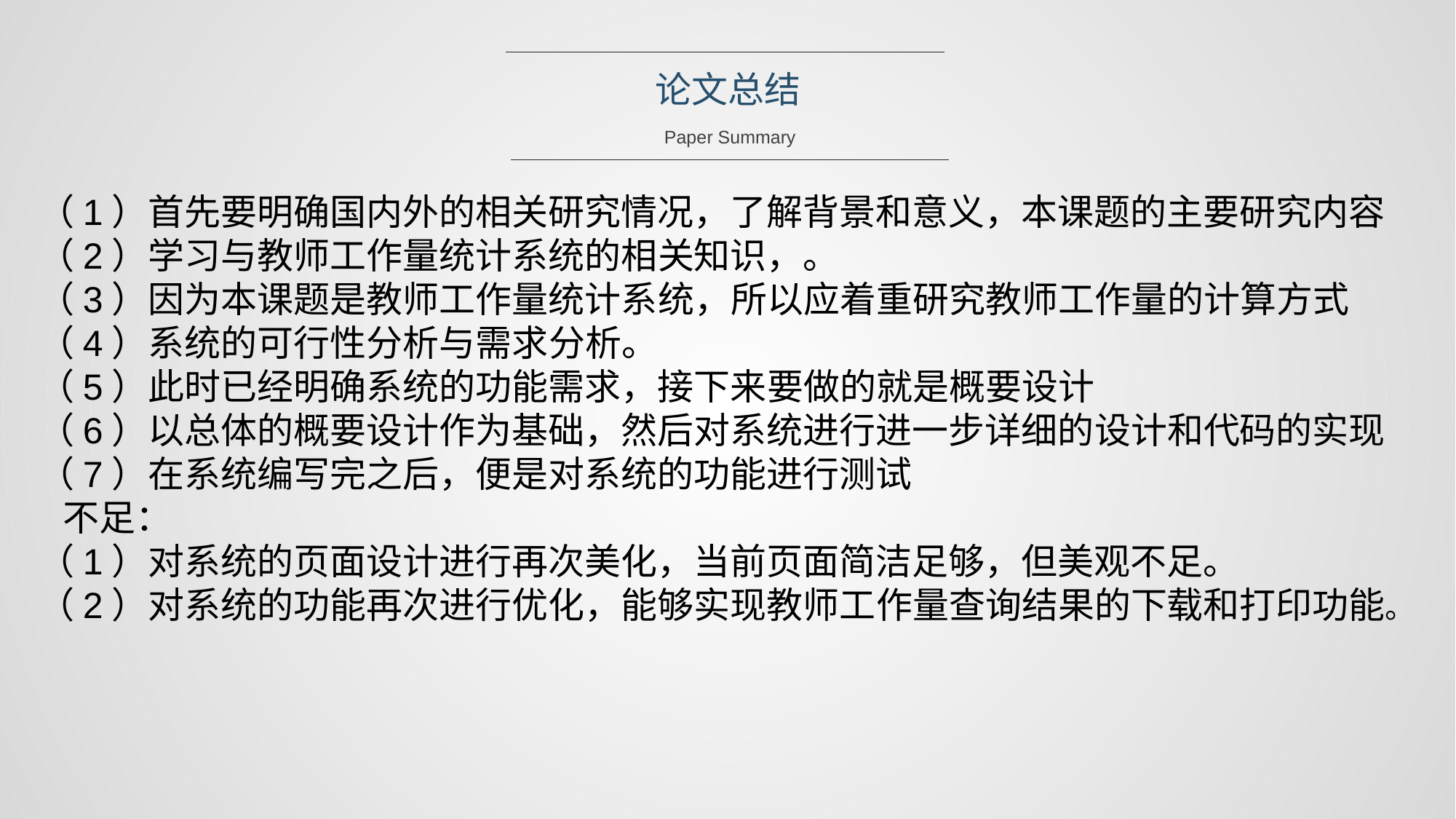

论文总结
Paper Summary
（1）首先要明确国内外的相关研究情况，了解背景和意义，本课题的主要研究内容
（2）学习与教师工作量统计系统的相关知识，。
（3）因为本课题是教师工作量统计系统，所以应着重研究教师工作量的计算方式
（4）系统的可行性分析与需求分析。
（5）此时已经明确系统的功能需求，接下来要做的就是概要设计
（6）以总体的概要设计作为基础，然后对系统进行进一步详细的设计和代码的实现
（7）在系统编写完之后，便是对系统的功能进行测试
  不足：
（1）对系统的页面设计进行再次美化，当前页面简洁足够，但美观不足。
（2）对系统的功能再次进行优化，能够实现教师工作量查询结果的下载和打印功能。